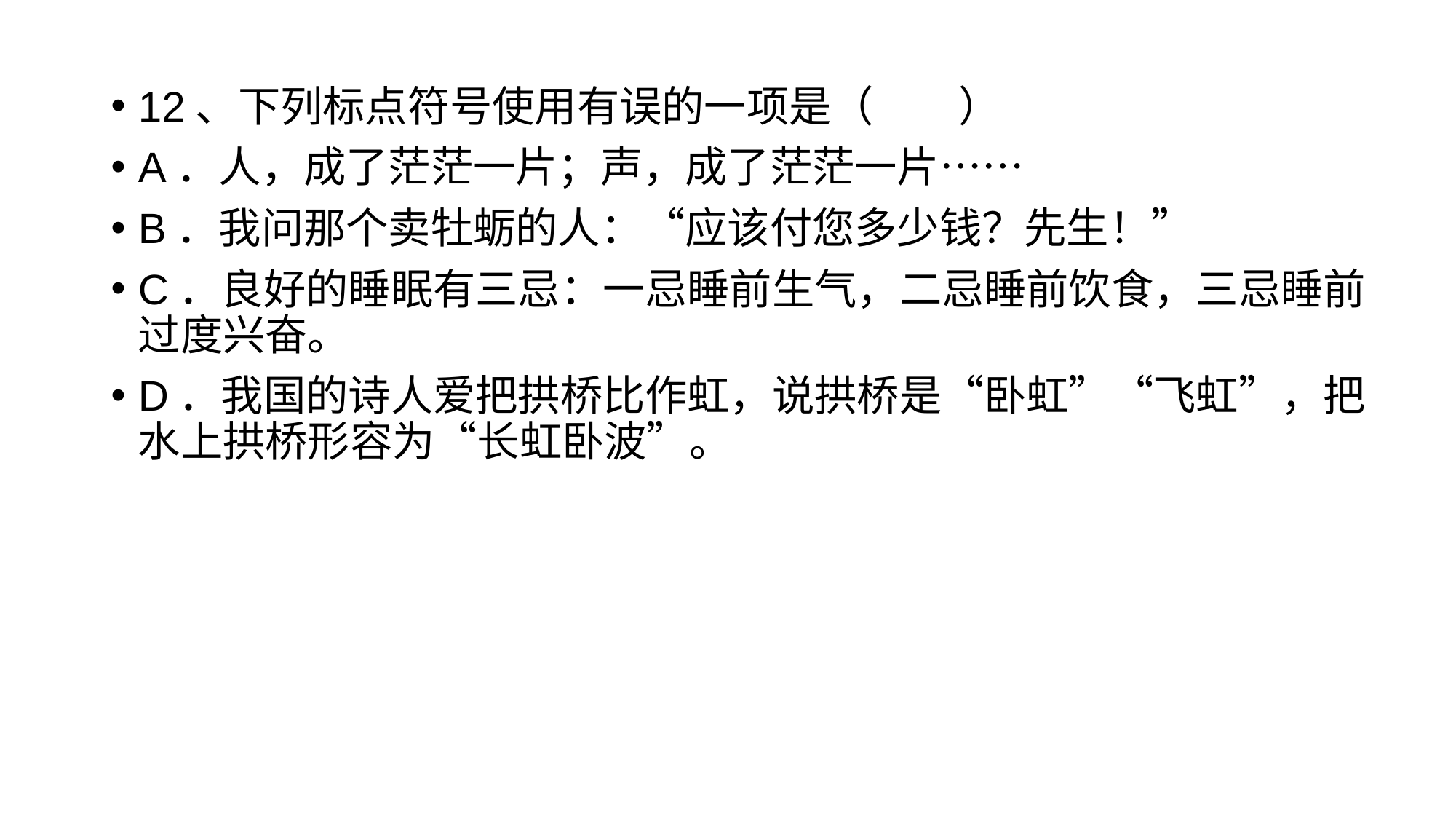

12、下列标点符号使用有误的一项是（　　）
A．人，成了茫茫一片；声，成了茫茫一片……
B．我问那个卖牡蛎的人：“应该付您多少钱？先生！”
C．良好的睡眠有三忌：一忌睡前生气，二忌睡前饮食，三忌睡前过度兴奋。
D．我国的诗人爱把拱桥比作虹，说拱桥是“卧虹”“飞虹”，把水上拱桥形容为“长虹卧波”。